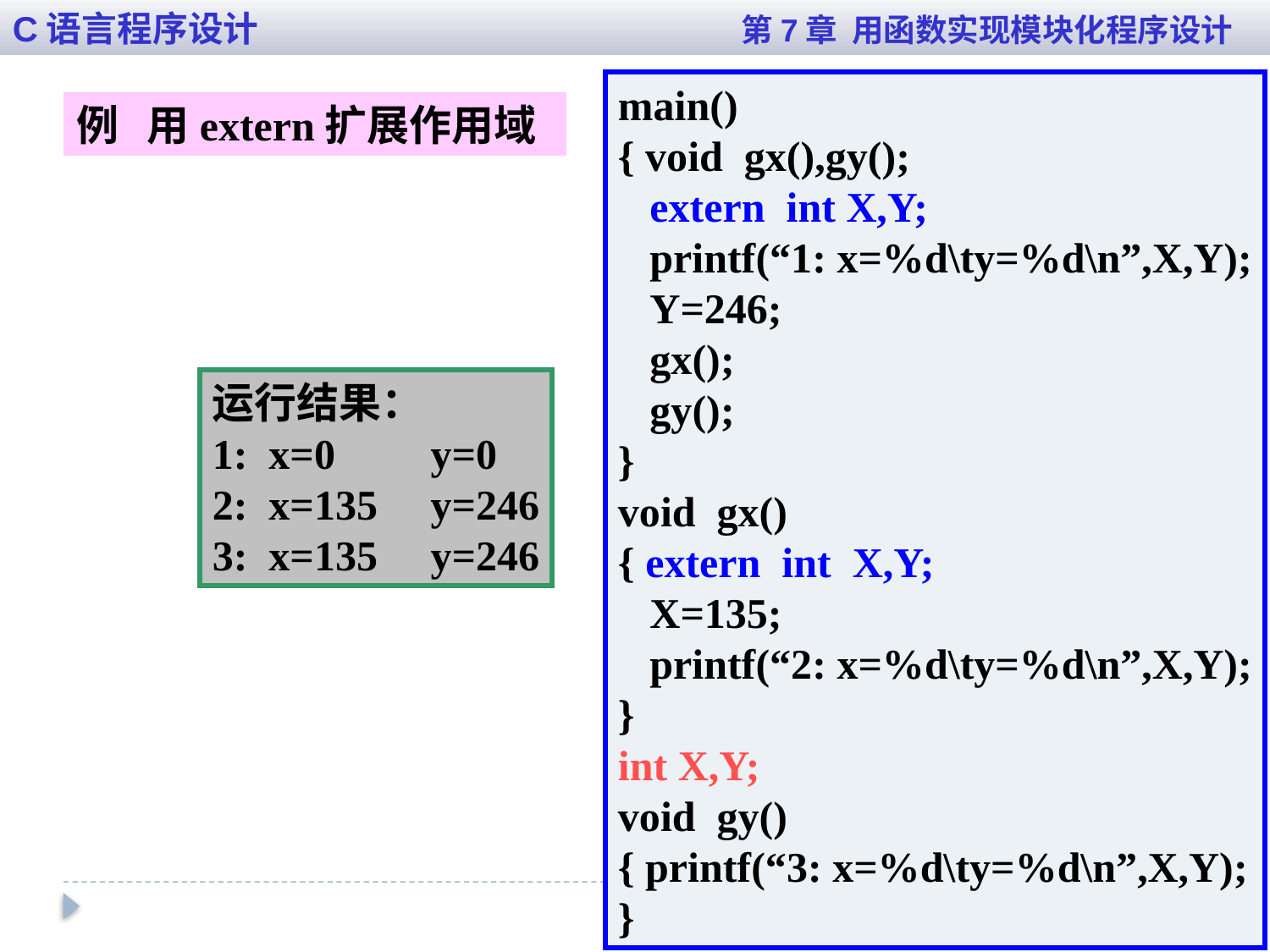

C语言程序设计                                                            第7章  用函数实现模块化程序设计
main()
{ void  gx(),gy();
   extern  int X,Y;
   printf(“1: x=%d\ty=%d\n”,X,Y);
   Y=246;
   gx();
   gy();
}
void  gx()
{ extern  int  X,Y;
   X=135;
   printf(“2: x=%d\ty=%d\n”,X,Y);
}
int X,Y;
void  gy()
{ printf(“3: x=%d\ty=%d\n”,X,Y);
}
例   用extern扩展作用域
运行结果：
1:  x=0         y=0
2:  x=135     y=246
3:  x=135     y=246